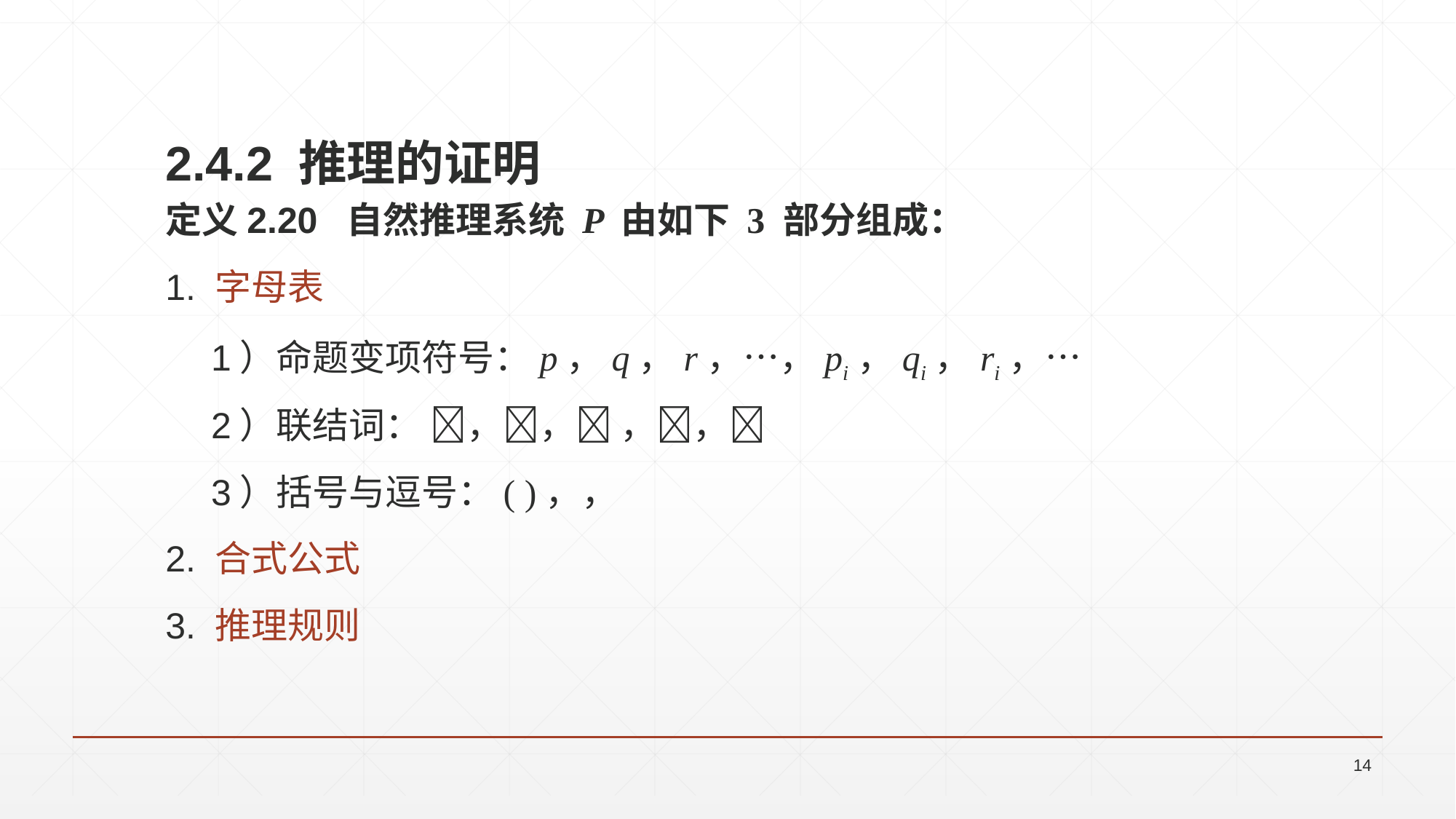

2.4.2 推理的证明
定义2.20  自然推理系统 P 由如下 3 部分组成：
1. 字母表
     1）命题变项符号：p，q，r，…，pi，qi，ri，…
     2）联结词： ¬，∨，∧ ，→，↔
     3）括号与逗号：( )，，
2. 合式公式
3. 推理规则
14